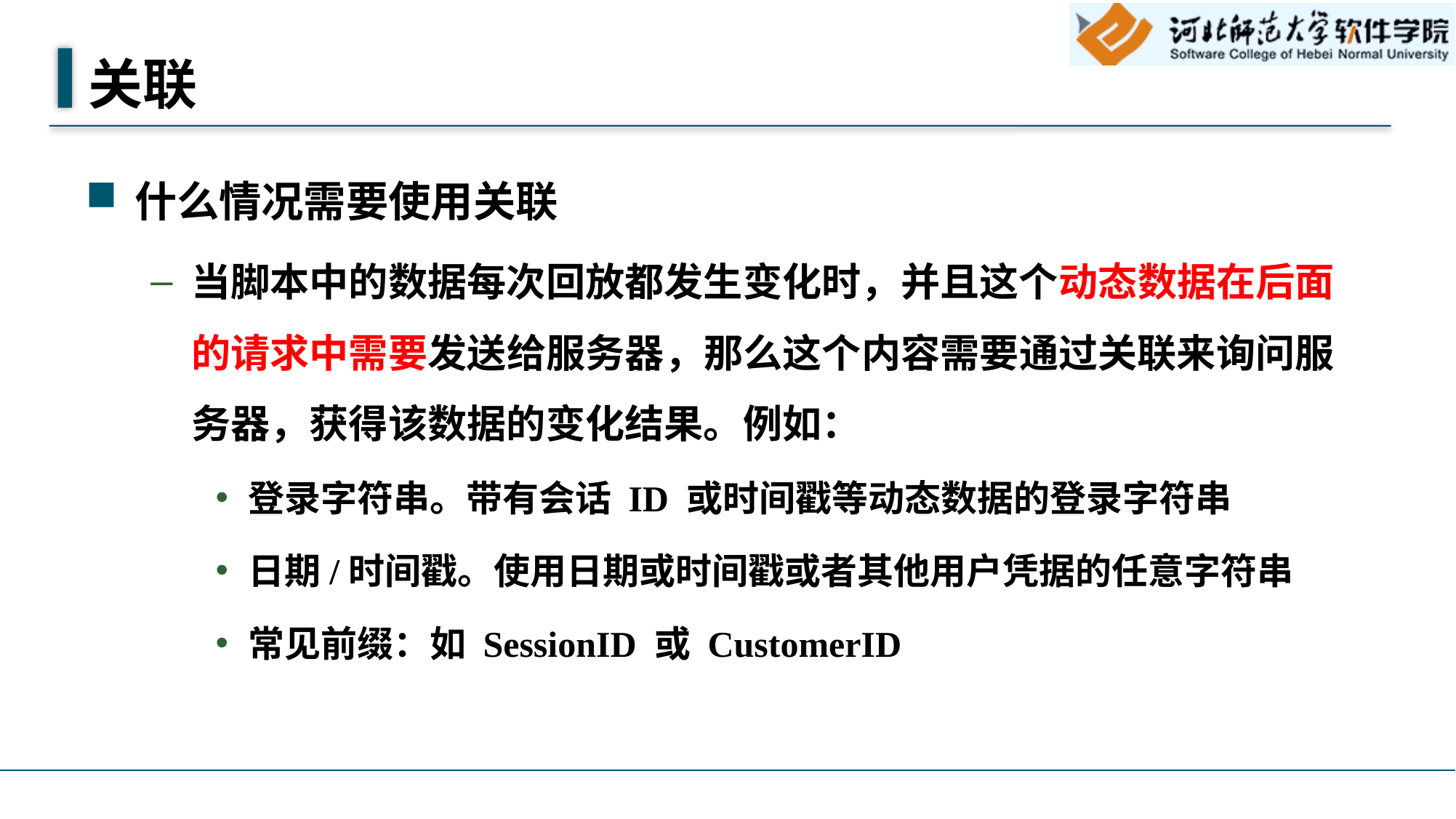

# 关联
什么情况需要使用关联
当脚本中的数据每次回放都发生变化时，并且这个动态数据在后面的请求中需要发送给服务器，那么这个内容需要通过关联来询问服务器，获得该数据的变化结果。例如：
登录字符串。带有会话 ID 或时间戳等动态数据的登录字符串
日期/时间戳。使用日期或时间戳或者其他用户凭据的任意字符串
常见前缀：如 SessionID 或 CustomerID